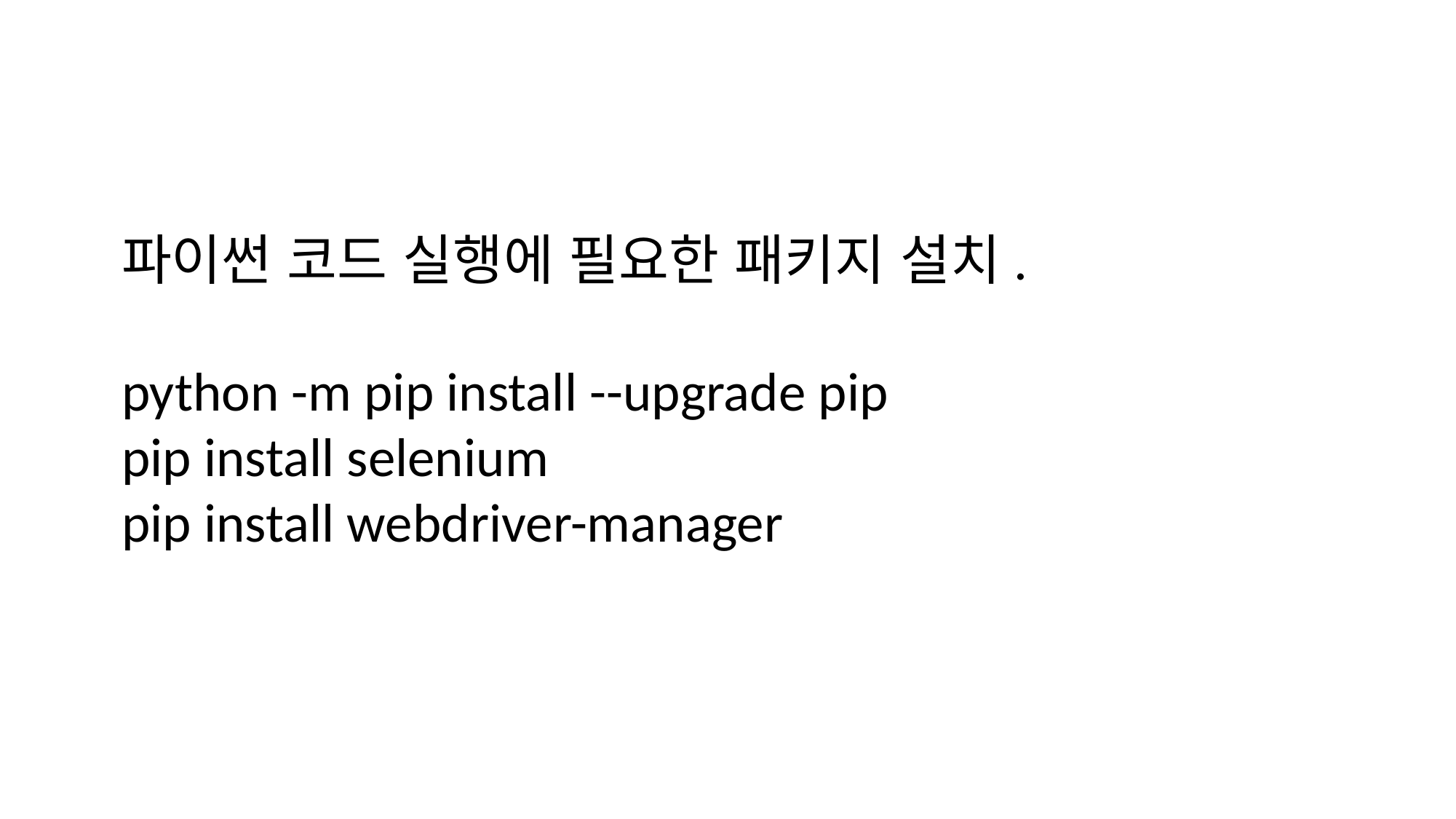

파이썬 코드 실행에 필요한 패키지 설치.

python -m pip install --upgrade pip
pip install selenium
pip install webdriver-manager